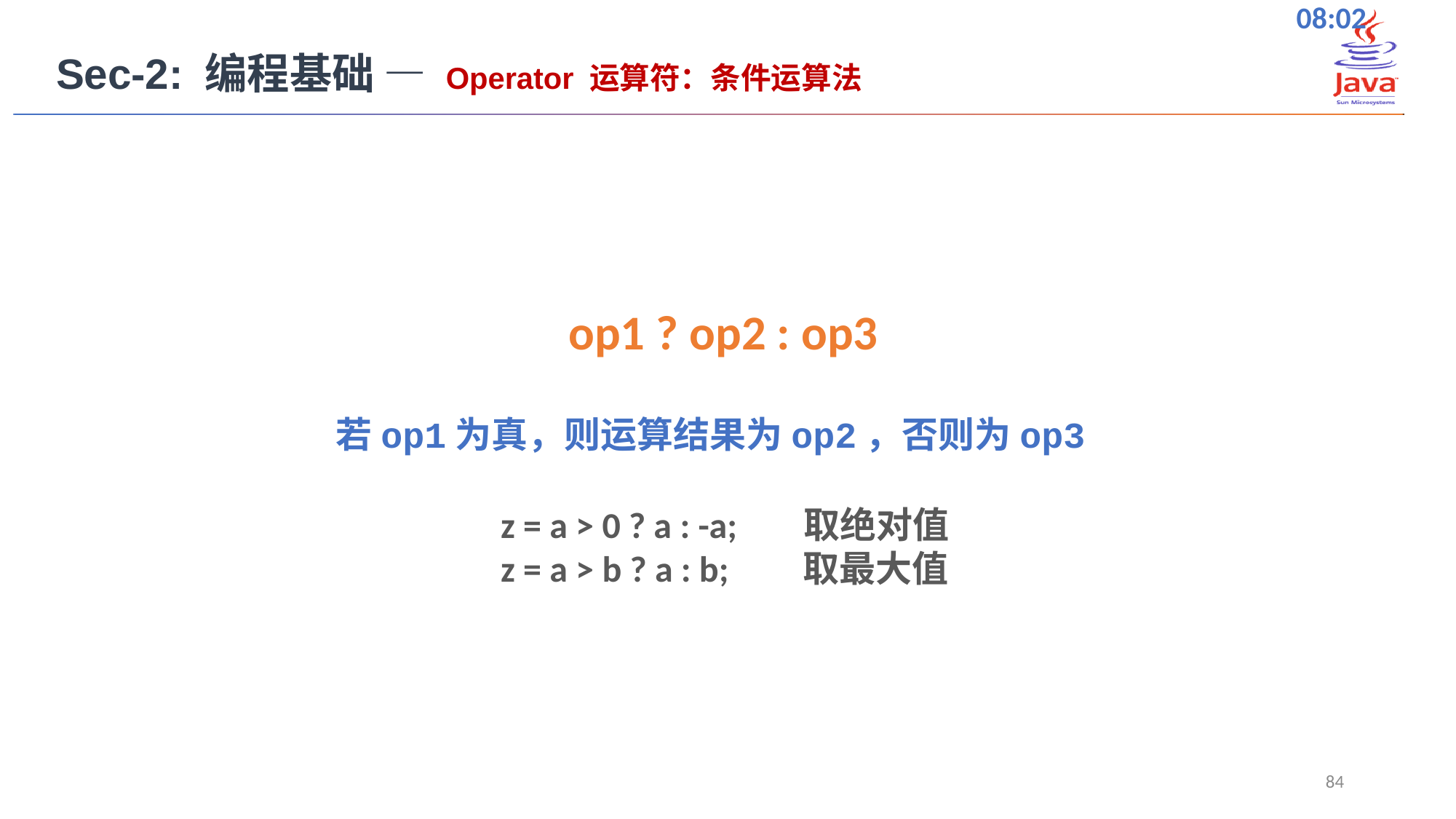

Sec-2: 编程基础 — Operator 运算符：条件运算法
op1 ? op2 : op3
若op1为真，则运算结果为op2，否则为op3
z = a > 0 ? a : -a;       取绝对值
z = a > b ? a : b;        取最大值
84